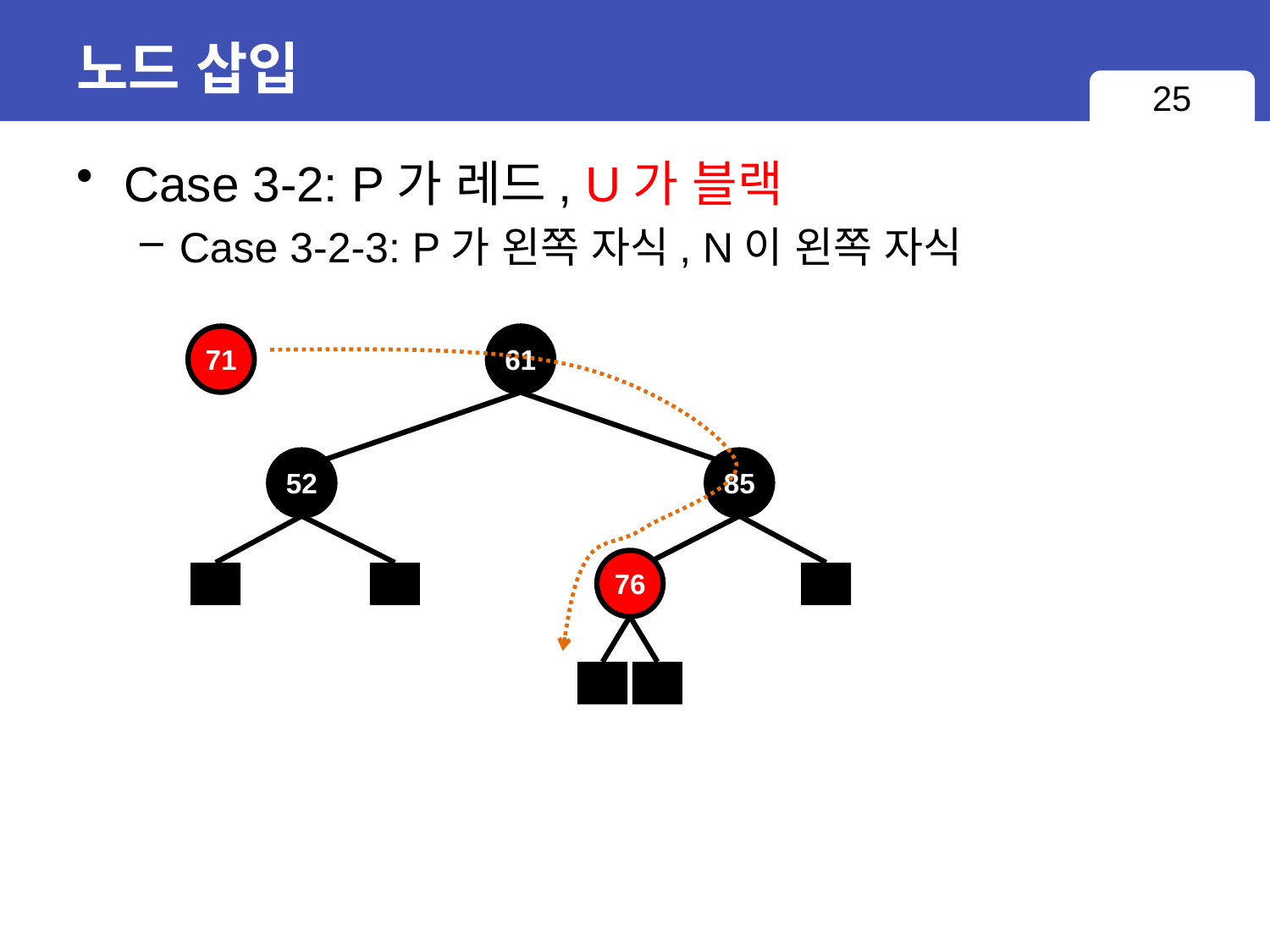

# 노드 삽입
25
Case 3-2: P가 레드, U가 블랙
Case 3-2-3: P가 왼쪽 자식, N이 왼쪽 자식
71
61

52
85
76